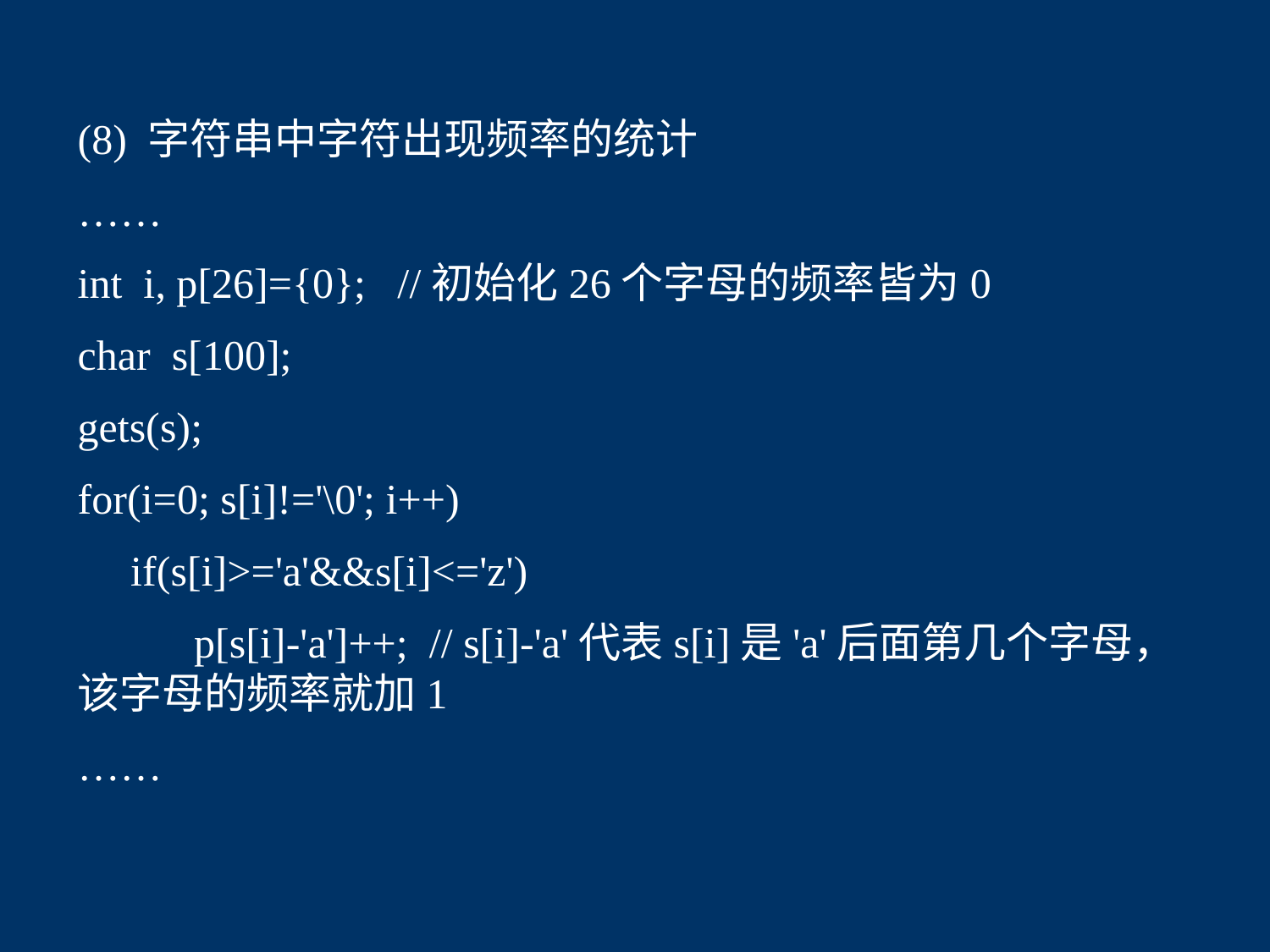

(8) 字符串中字符出现频率的统计
……
int  i, p[26]={0};   //初始化26个字母的频率皆为0
char  s[100];
gets(s);
for(i=0; s[i]!='\0'; i++)
     if(s[i]>='a'&&s[i]<='z')
           p[s[i]-'a']++;  // s[i]-'a'代表s[i]是'a'后面第几个字母，该字母的频率就加1
……